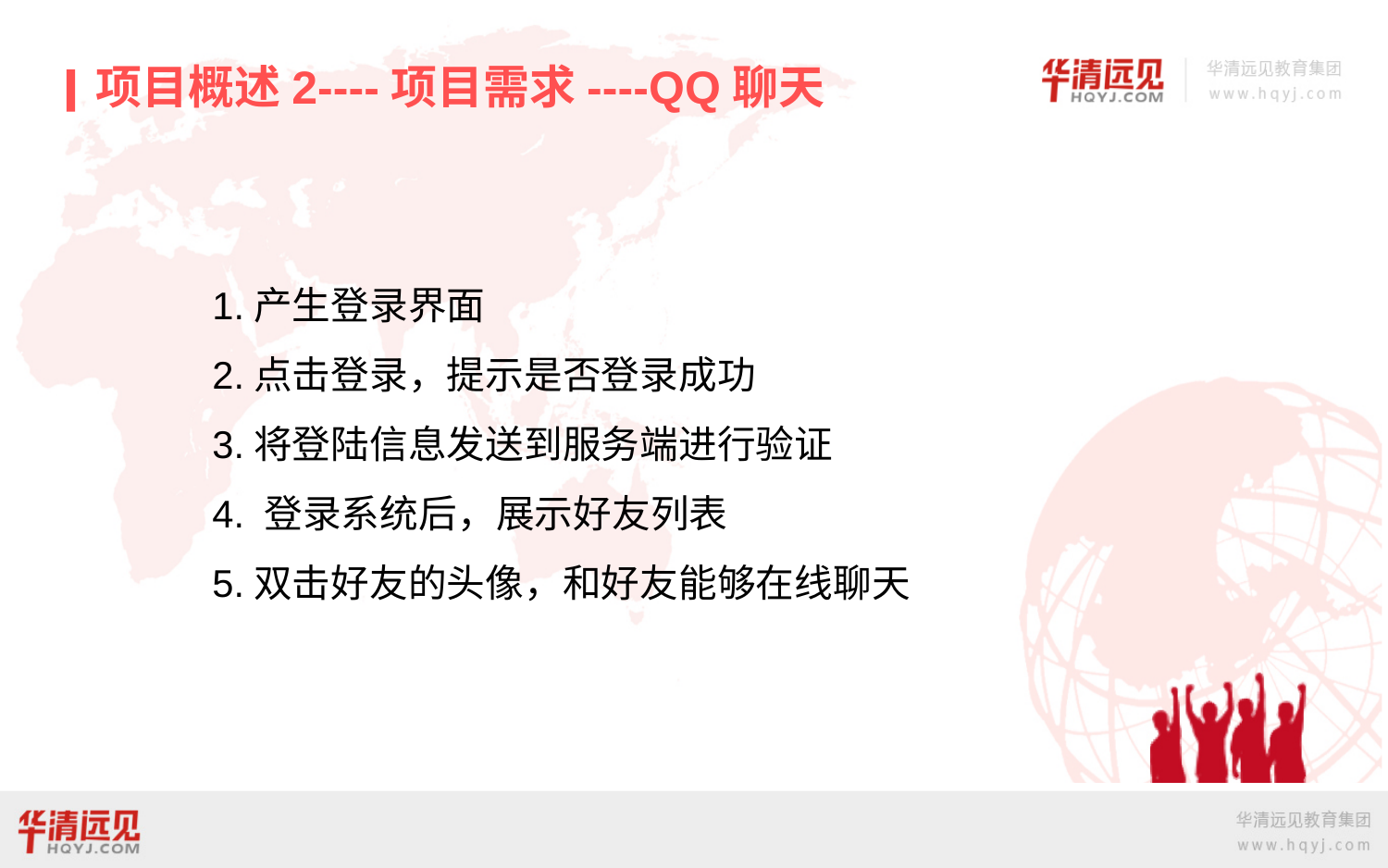

项目概述2----项目需求----QQ聊天

1.产生登录界面
2.点击登录，提示是否登录成功
3.将登陆信息发送到服务端进行验证
4. 登录系统后，展示好友列表
5.双击好友的头像，和好友能够在线聊天